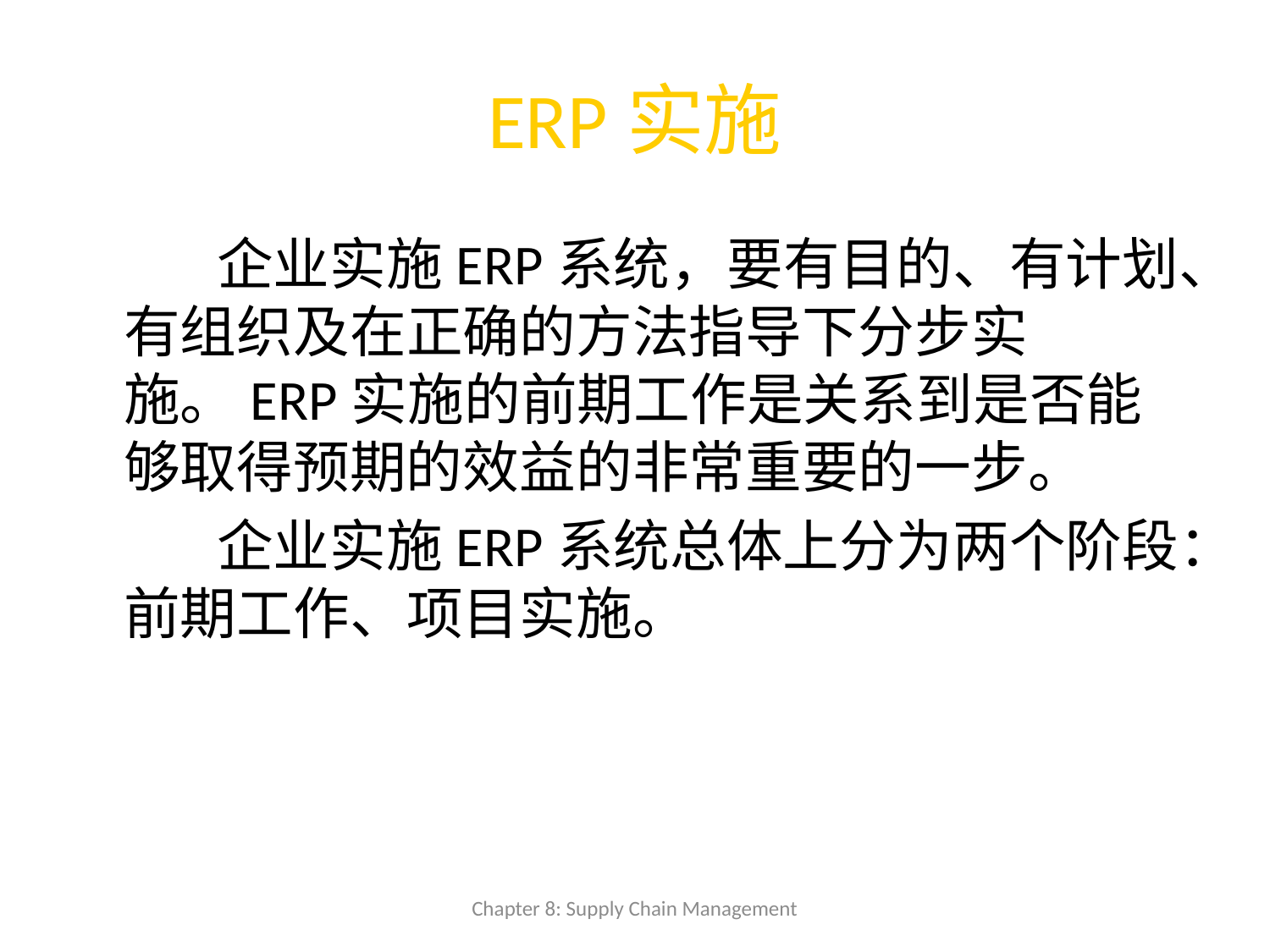

# ERP实施
          企业实施ERP系统，要有目的、有计划、有组织及在正确的方法指导下分步实施。ERP实施的前期工作是关系到是否能够取得预期的效益的非常重要的一步。
          企业实施ERP系统总体上分为两个阶段：前期工作、项目实施。
Chapter 8: Supply Chain Management